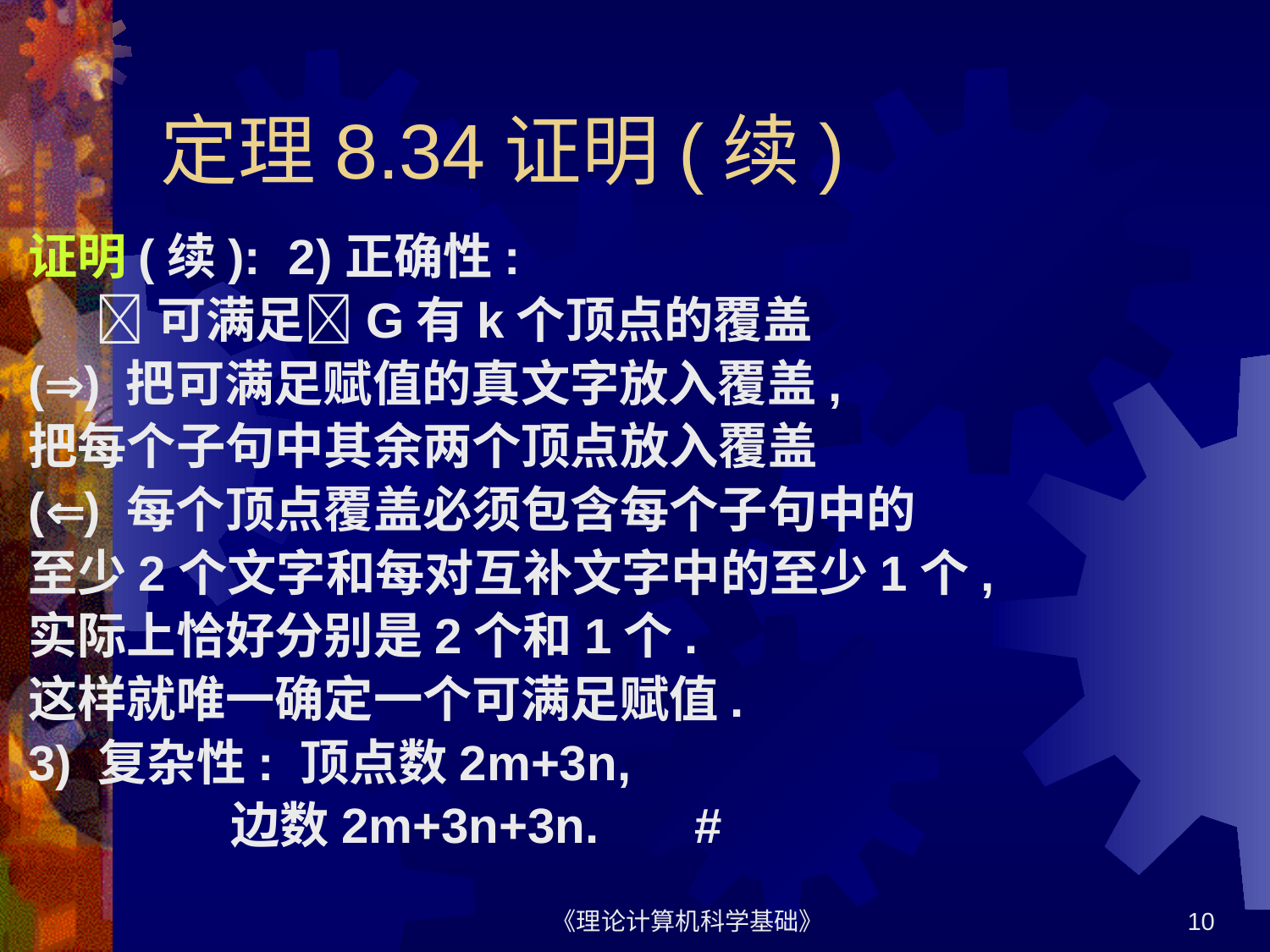

# 定理8.34证明(续)
证明(续):  2)正确性:
      φ可满足⇔G有k个顶点的覆盖
(⇒) 把可满足赋值的真文字放入覆盖,
把每个子句中其余两个顶点放入覆盖
(⇐) 每个顶点覆盖必须包含每个子句中的
至少2个文字和每对互补文字中的至少1个,
实际上恰好分别是2个和1个.
这样就唯一确定一个可满足赋值.
3) 复杂性: 顶点数2m+3n,
                 边数2m+3n+3n.       #
《理论计算机科学基础》
10